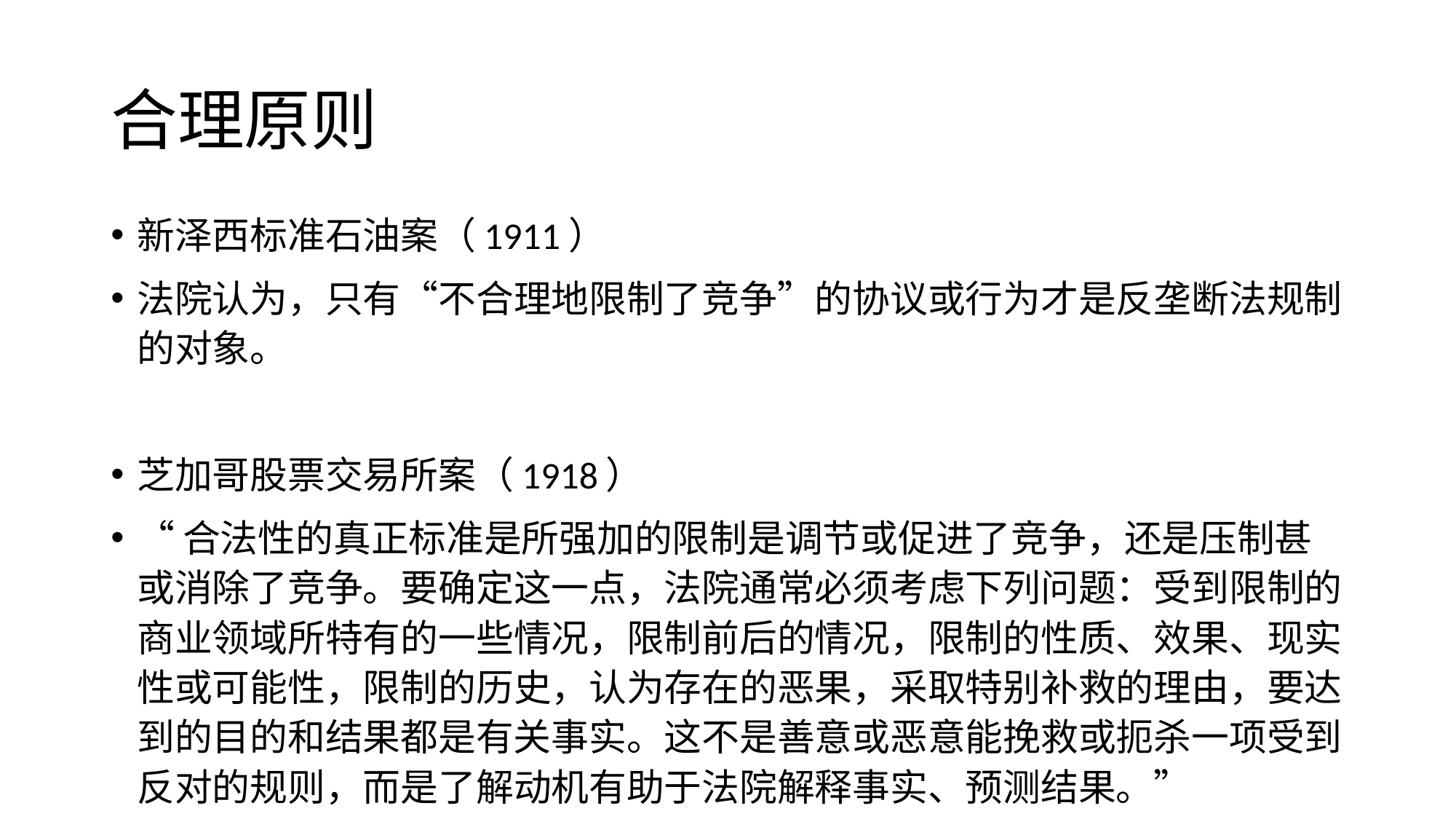

# 合理原则
新泽西标准石油案（1911）
法院认为，只有“不合理地限制了竞争”的协议或行为才是反垄断法规制的对象。

芝加哥股票交易所案（1918）
“合法性的真正标准是所强加的限制是调节或促进了竞争，还是压制甚或消除了竞争。要确定这一点，法院通常必须考虑下列问题：受到限制的商业领域所特有的一些情况，限制前后的情况，限制的性质、效果、现实性或可能性，限制的历史，认为存在的恶果，采取特别补救的理由，要达到的目的和结果都是有关事实。这不是善意或恶意能挽救或扼杀一项受到反对的规则，而是了解动机有助于法院解释事实、预测结果。”